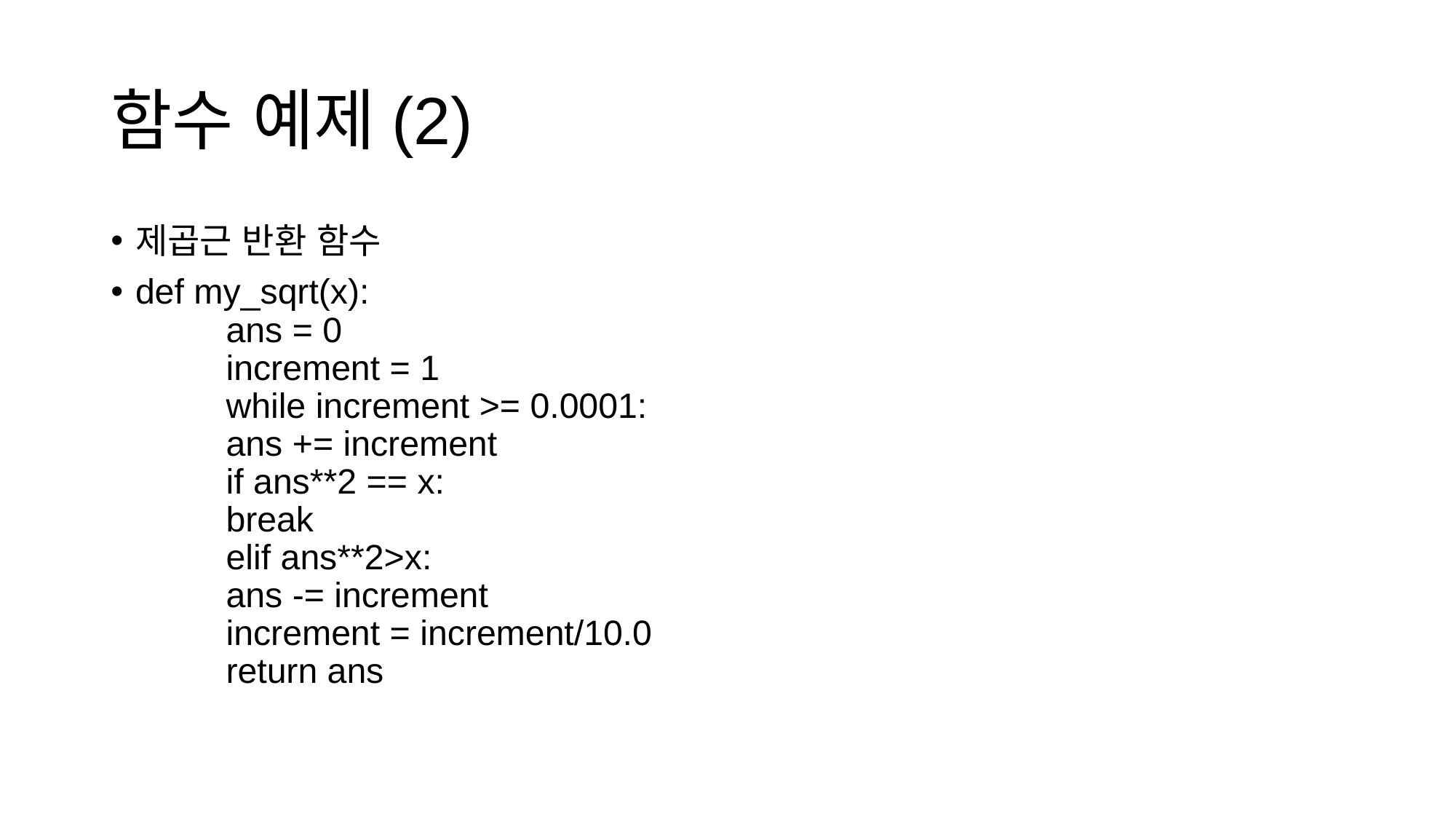

# 함수 예제(2)
제곱근 반환 함수
def my_sqrt(x):
	ans = 0
	increment = 1
	while increment >= 0.0001:
		ans += increment
		if ans**2 == x:
			break
		elif ans**2>x:
			ans -= increment
			increment = increment/10.0
	return ans